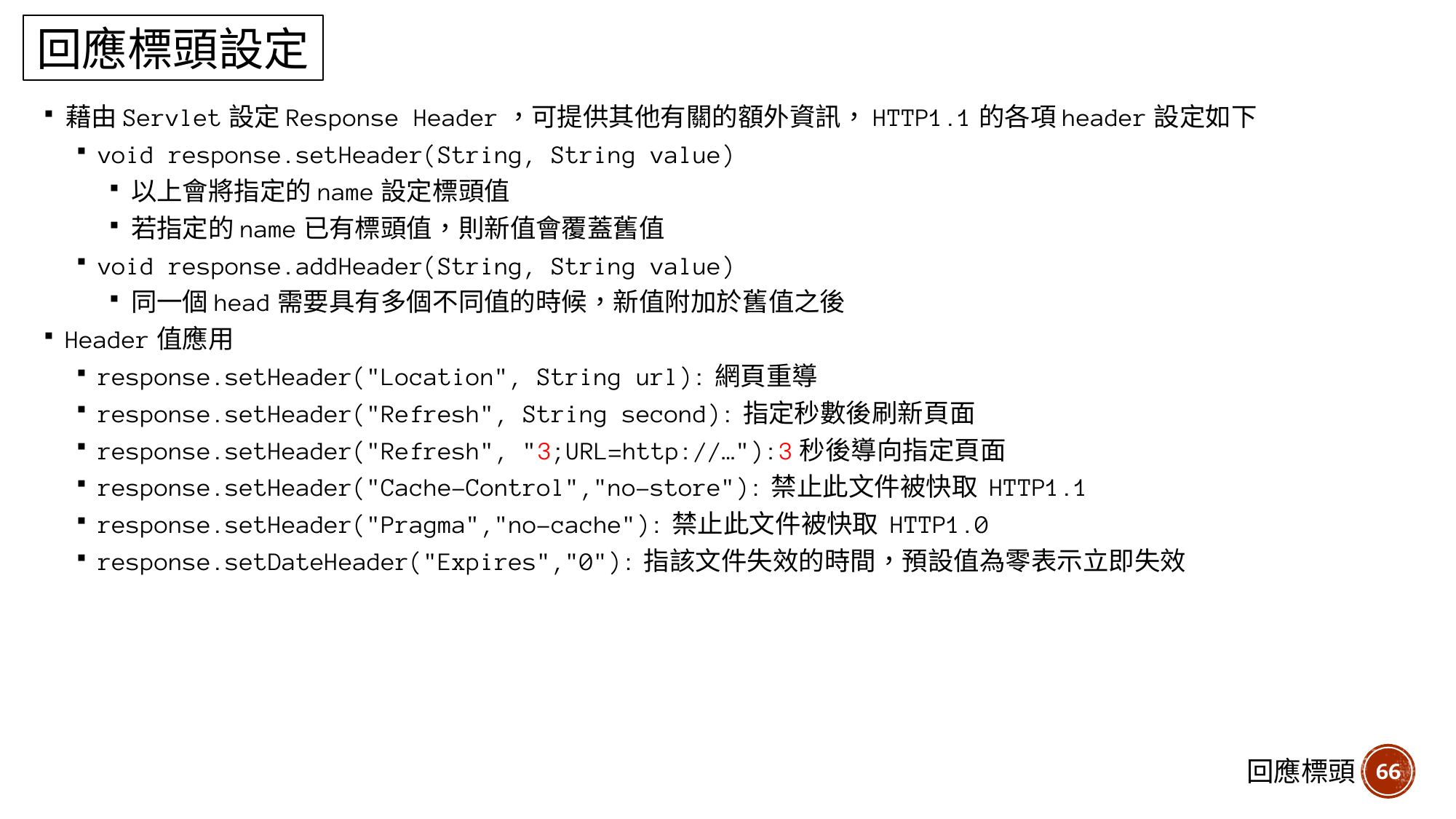

回應標頭設定
藉由Servlet設定Response Header，可提供其他有關的額外資訊，HTTP1.1的各項header設定如下
void response.setHeader(String, String value)
以上會將指定的name設定標頭值
若指定的name已有標頭值，則新值會覆蓋舊值
void response.addHeader(String, String value)
同一個head需要具有多個不同值的時候，新值附加於舊值之後
Header值應用
response.setHeader("Location", String url):網頁重導
response.setHeader("Refresh", String second):指定秒數後刷新頁面
response.setHeader("Refresh", "3;URL=http://…"):3秒後導向指定頁面
response.setHeader("Cache-Control","no-store"):禁止此文件被快取 HTTP1.1
response.setHeader("Pragma","no-cache"):禁止此文件被快取 HTTP1.0
response.setDateHeader("Expires","0"):指該文件失效的時間，預設值為零表示立即失效

回應標頭
66